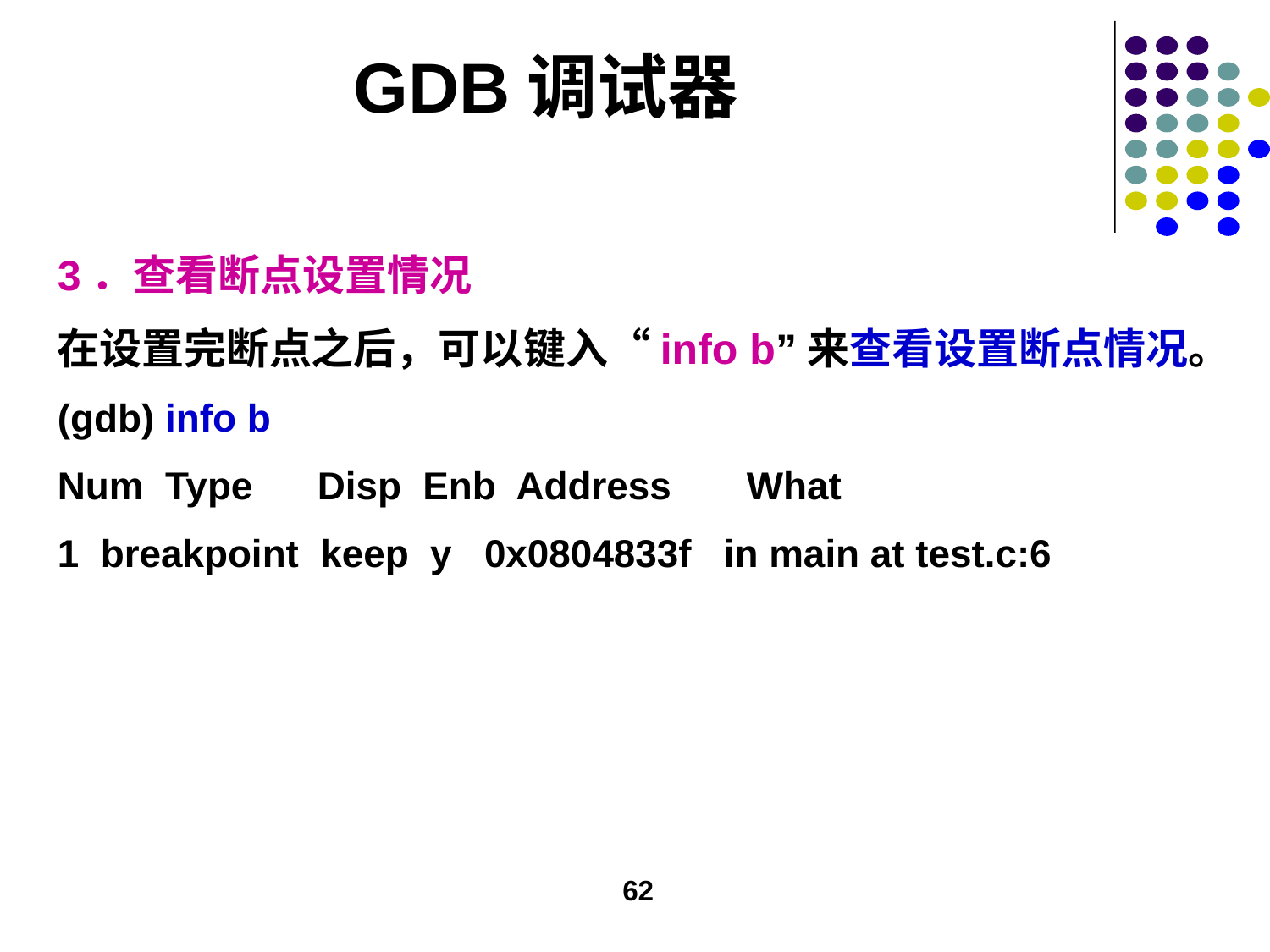

GDB调试器
3．查看断点设置情况
在设置完断点之后，可以键入“info b”来查看设置断点情况。
(gdb) info b
Num  Type      Disp  Enb  Address       What
1  breakpoint  keep  y   0x0804833f   in main at test.c:6
62